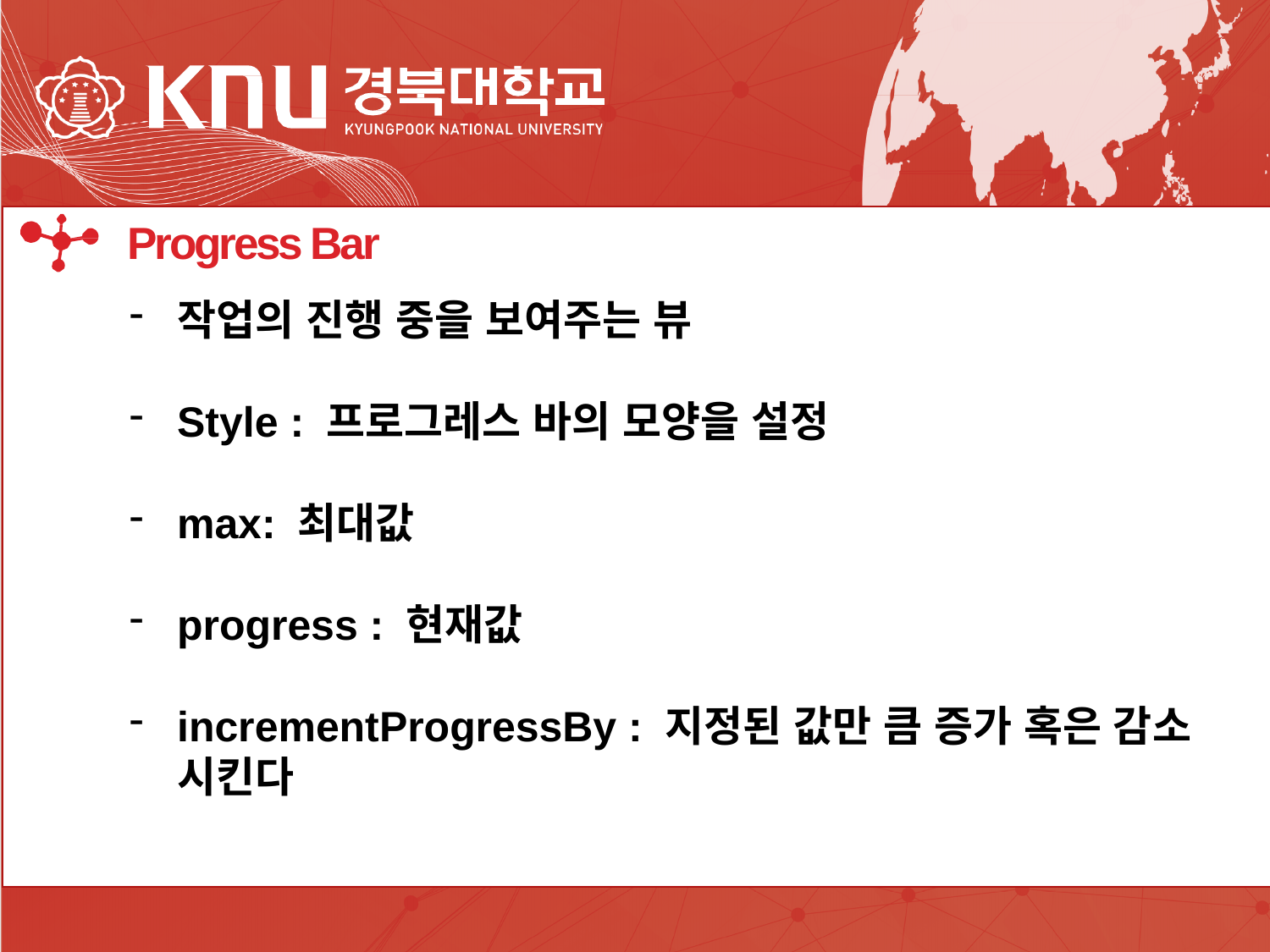

IDE

Progress Bar

작업의 진행 중을 보여주는 뷰

Style : 프로그레스 바의 모양을 설정

max: 최대값

progress : 현재값

incrementProgressBy : 지정된 값만 큼 증가 혹은 감소 시킨다